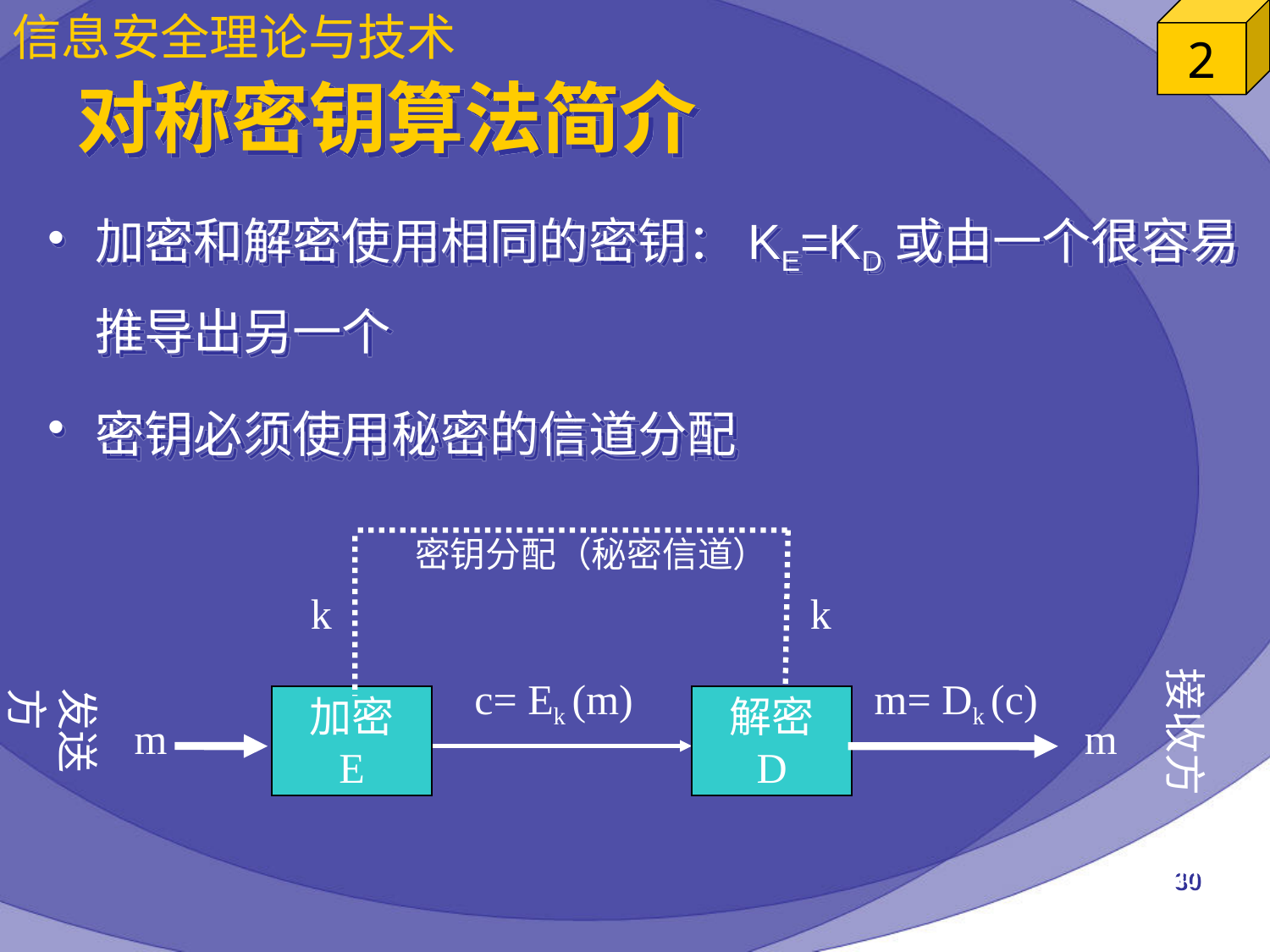

# 对称密钥算法简介
加密和解密使用相同的密钥：KE=KD或由一个很容易推导出另一个
密钥必须使用秘密的信道分配
密钥分配（秘密信道）

k
k
接收方
c= Ek (m)
m= Dk (c)
发送方
加密
E
解密
D
m
m

30